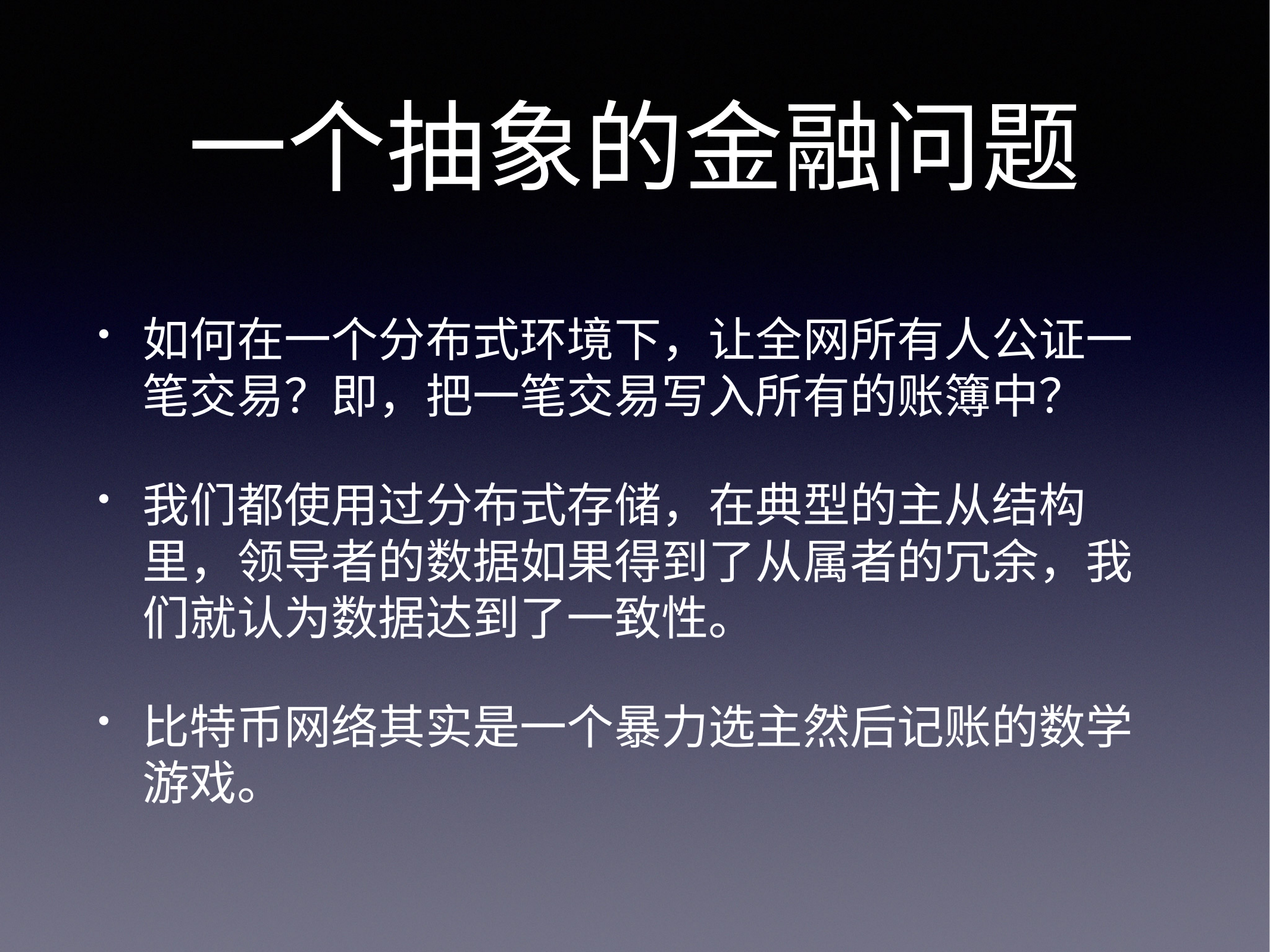

# 一个抽象的金融问题
如何在一个分布式环境下，让全网所有人公证一笔交易？即，把一笔交易写入所有的账簿中？
我们都使用过分布式存储，在典型的主从结构里，领导者的数据如果得到了从属者的冗余，我们就认为数据达到了一致性。
比特币网络其实是一个暴力选主然后记账的数学游戏。